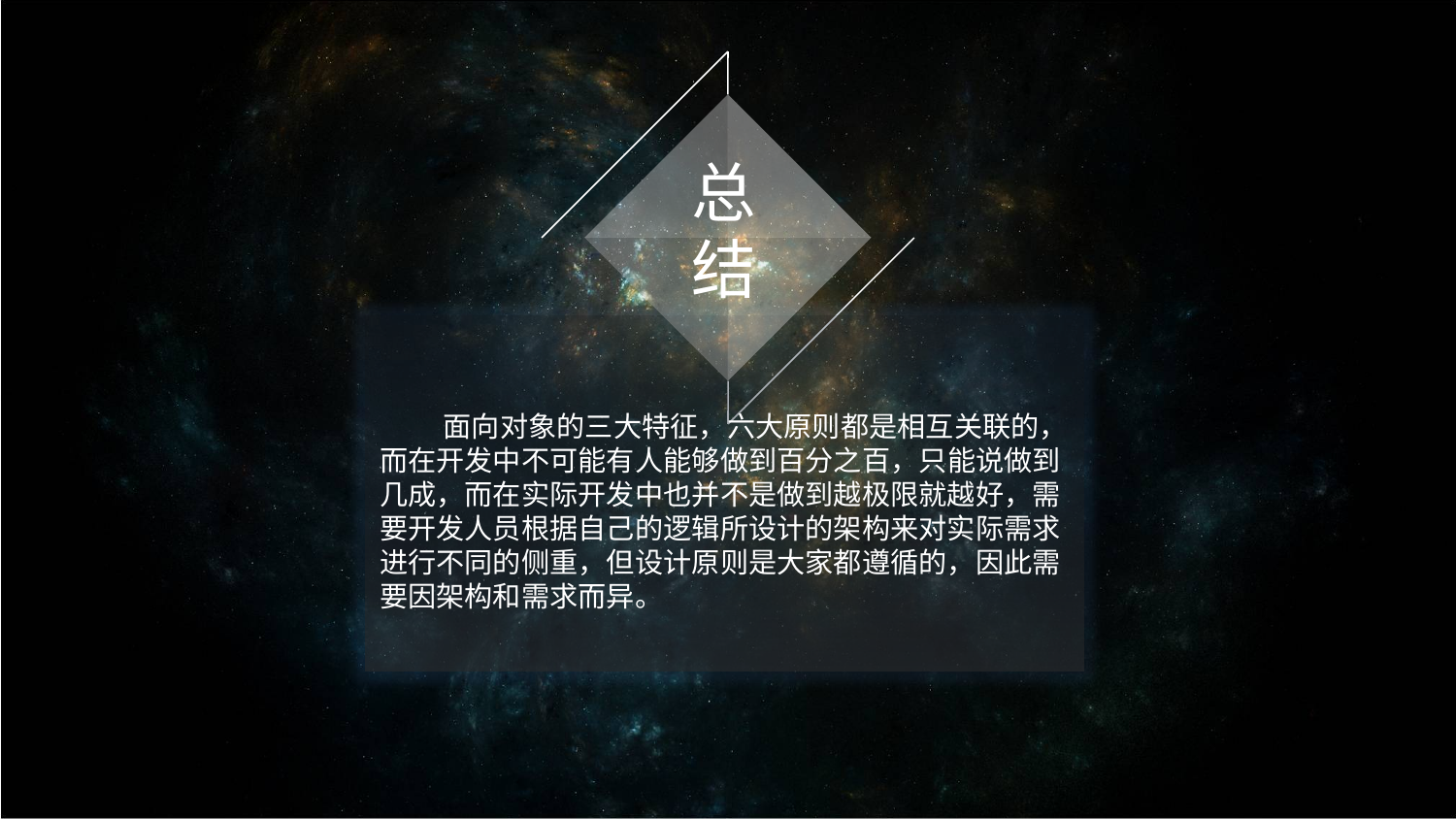

总结

         面向对象的三大特征，六大原则都是相互关联的，而在开发中不可能有人能够做到百分之百，只能说做到几成，而在实际开发中也并不是做到越极限就越好，需要开发人员根据自己的逻辑所设计的架构来对实际需求进行不同的侧重，但设计原则是大家都遵循的，因此需要因架构和需求而异。